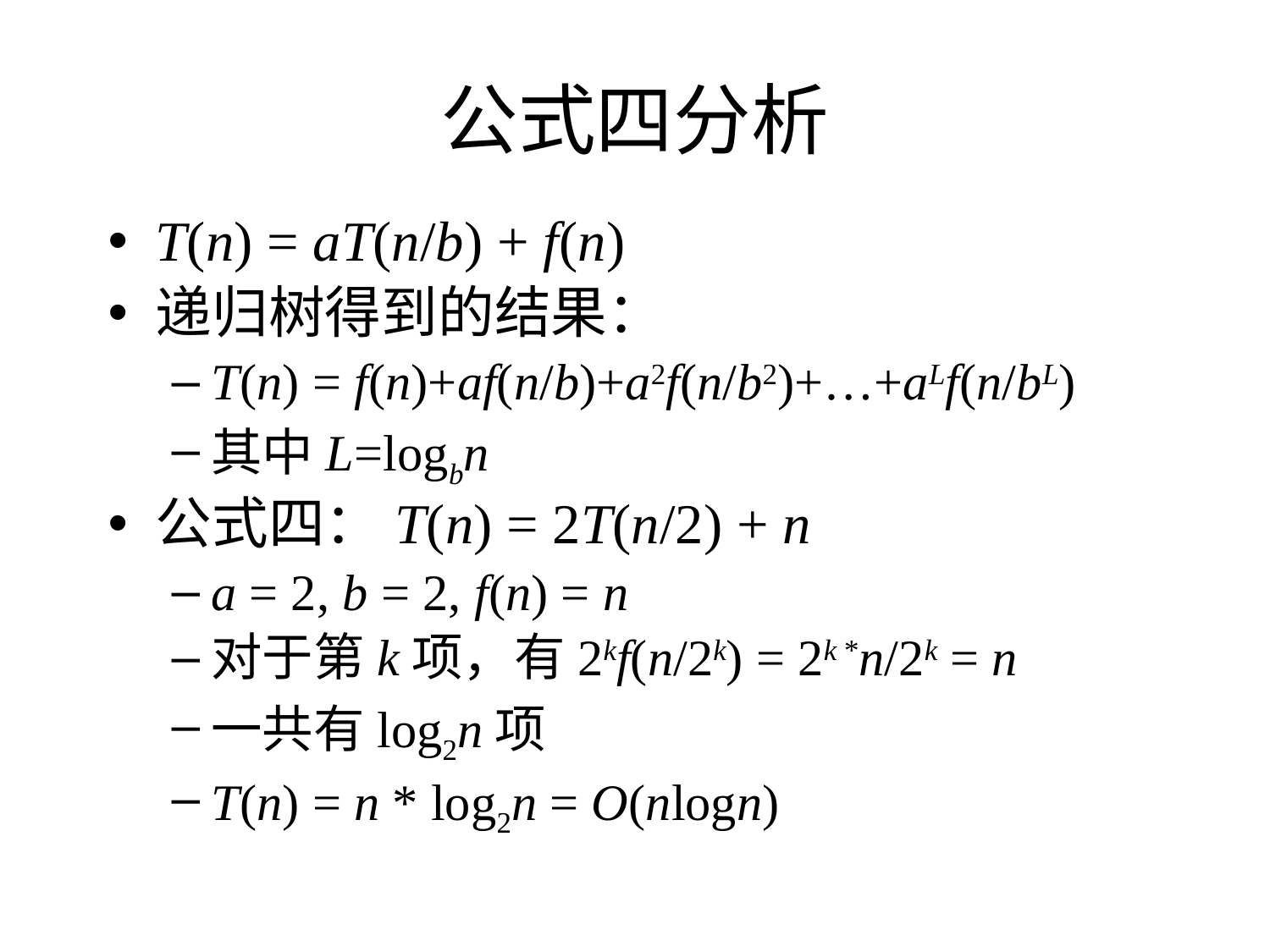

# 公式四分析
T(n) = aT(n/b) + f(n)
递归树得到的结果：
T(n) = f(n)+af(n/b)+a2f(n/b2)+…+aLf(n/bL)
其中L=logbn
公式四：T(n) = 2T(n/2) + n
a = 2, b = 2, f(n) = n
对于第k项，有2kf(n/2k) = 2k *n/2k = n
一共有log2n项
T(n) = n * log2n = O(nlogn)